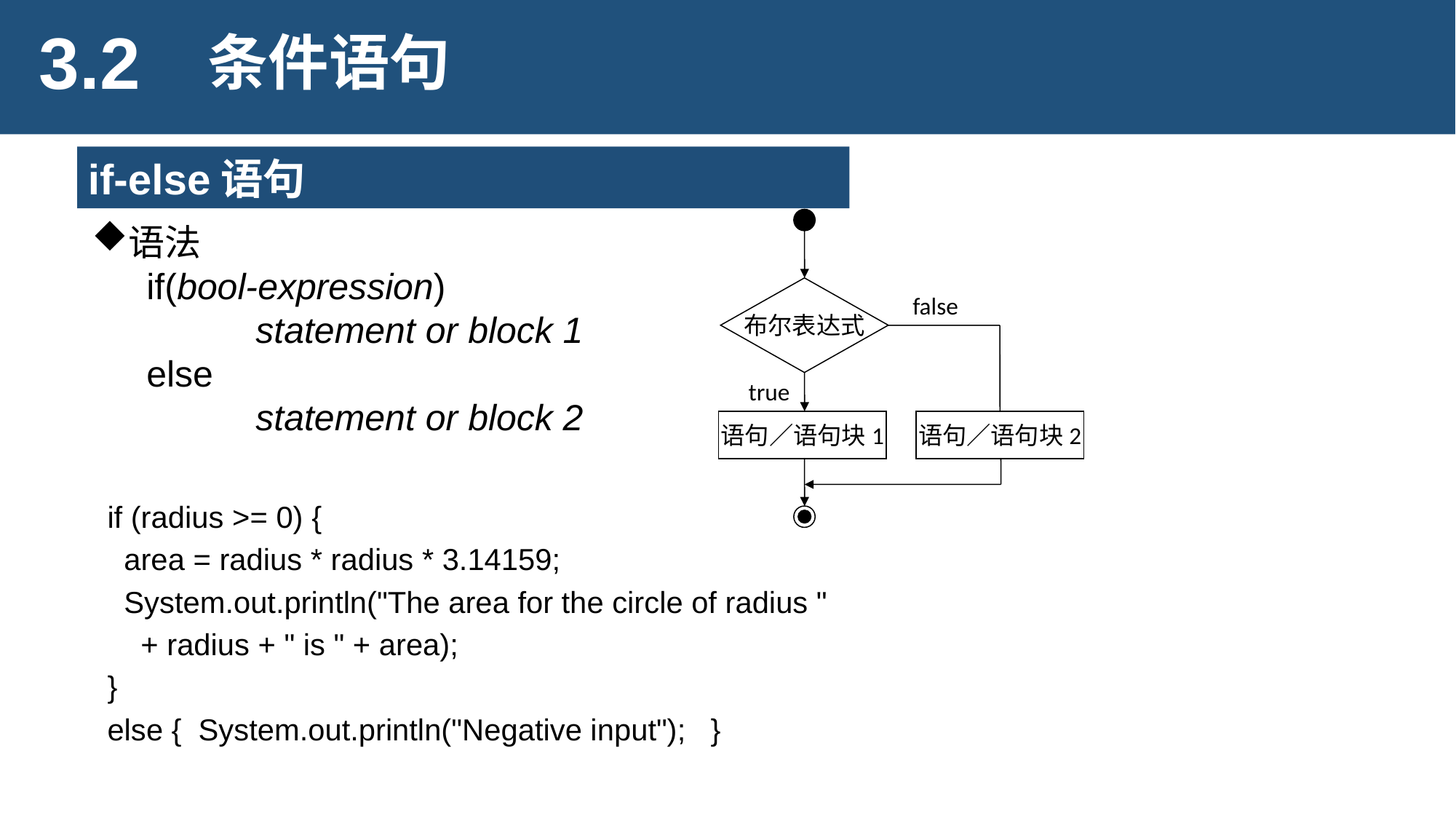

3.2
条件语句
if-else语句

语法
if(bool-expression)
	statement or block 1
else
	statement or block 2

布尔表达式
false

true

语句／语句块1
语句／语句块2

if (radius >= 0) {
  area = radius * radius * 3.14159;
  System.out.println("The area for the circle of radius "
    + radius + " is " + area);
}
else {  System.out.println("Negative input");   }